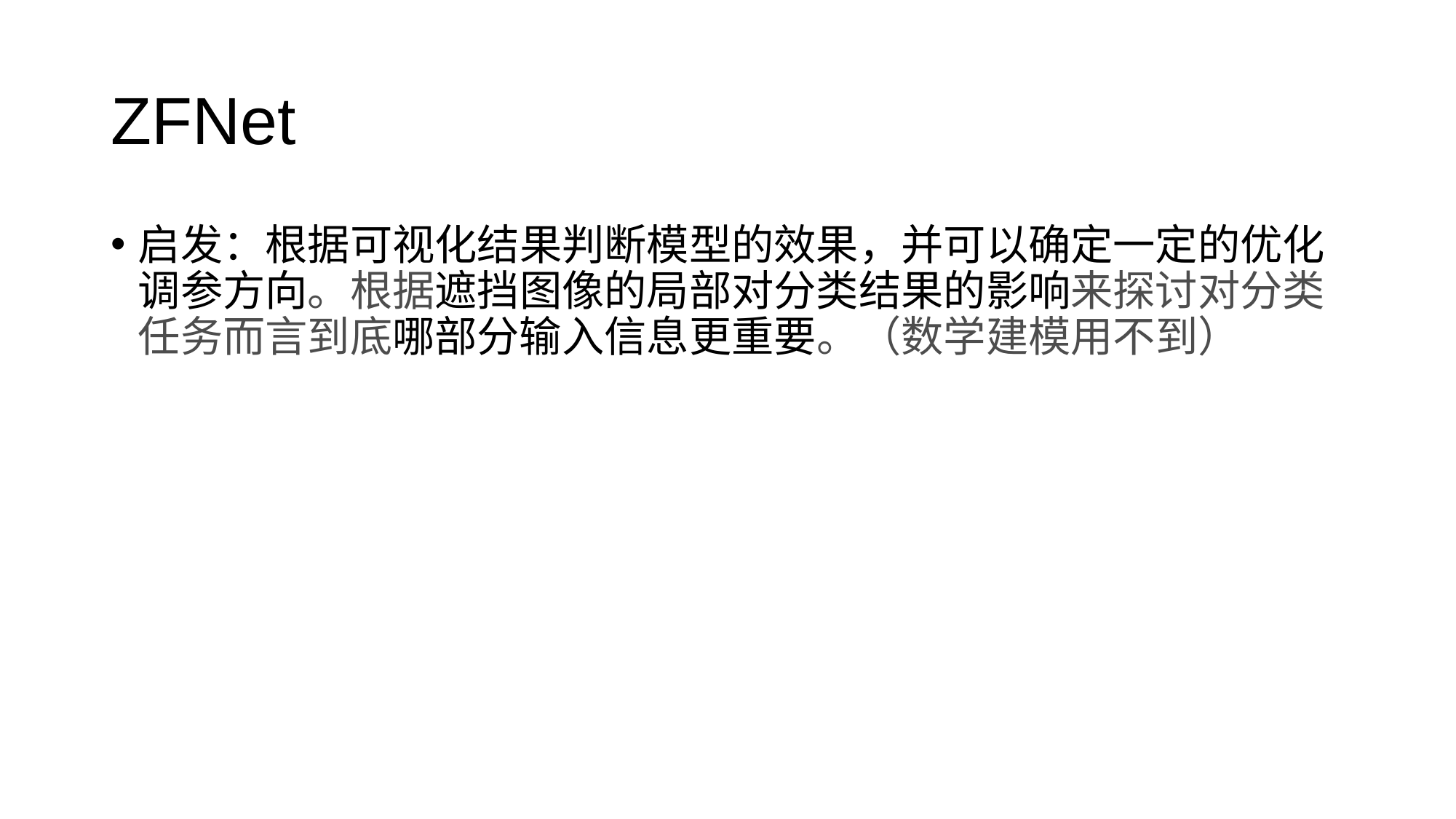

# ZFNet
启发：根据可视化结果判断模型的效果，并可以确定一定的优化调参方向。根据遮挡图像的局部对分类结果的影响来探讨对分类任务而言到底哪部分输入信息更重要。（数学建模用不到）